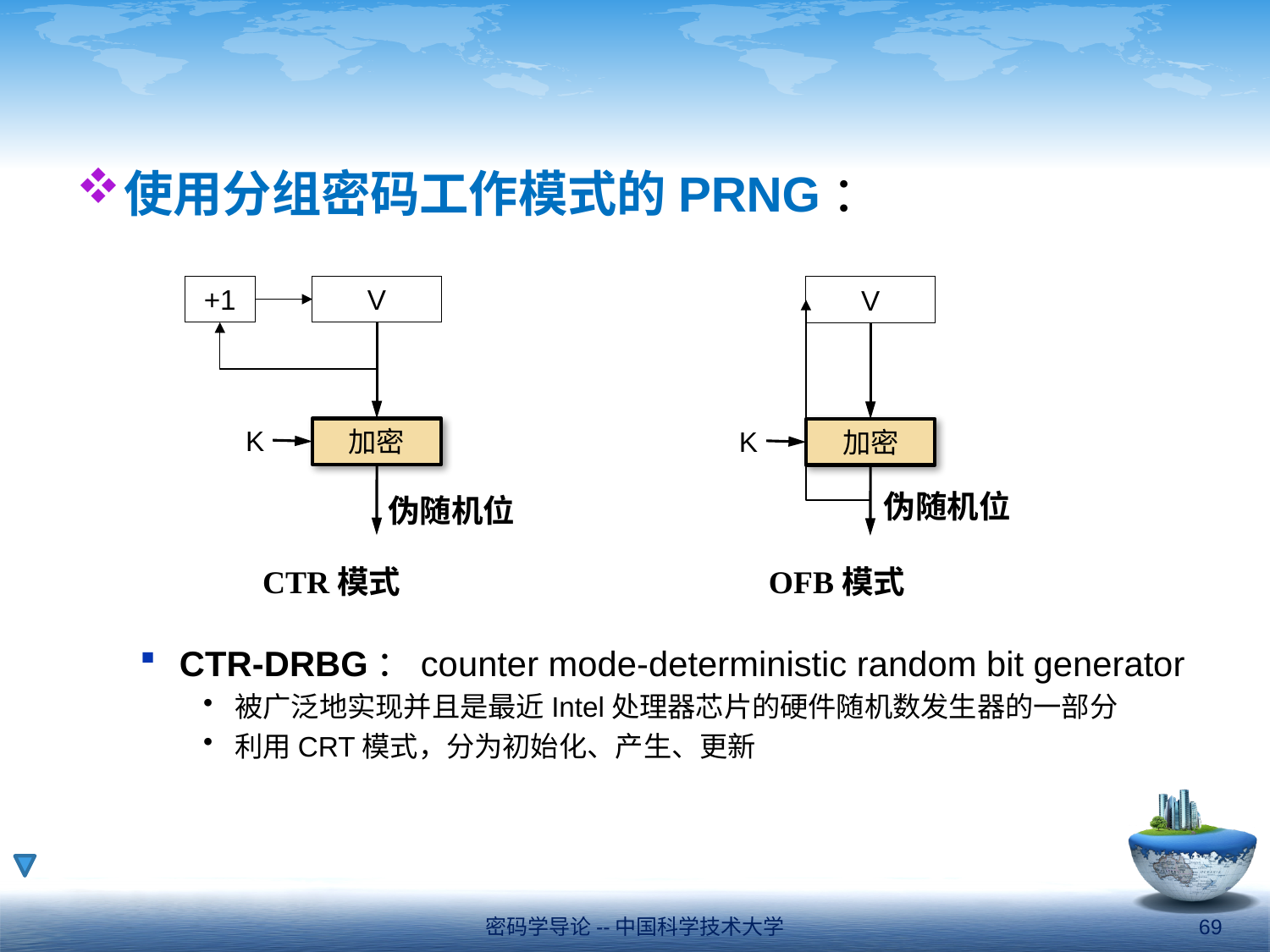

#
使用分组密码工作模式的PRNG：

CTR-DRBG：counter mode-deterministic random bit generator
被广泛地实现并且是最近Intel处理器芯片的硬件随机数发生器的一部分
利用CRT模式，分为初始化、产生、更新
+1
V
K
加密
V
K
加密
伪随机位
伪随机位
CTR模式
OFB模式

密码学导论--中国科学技术大学
69